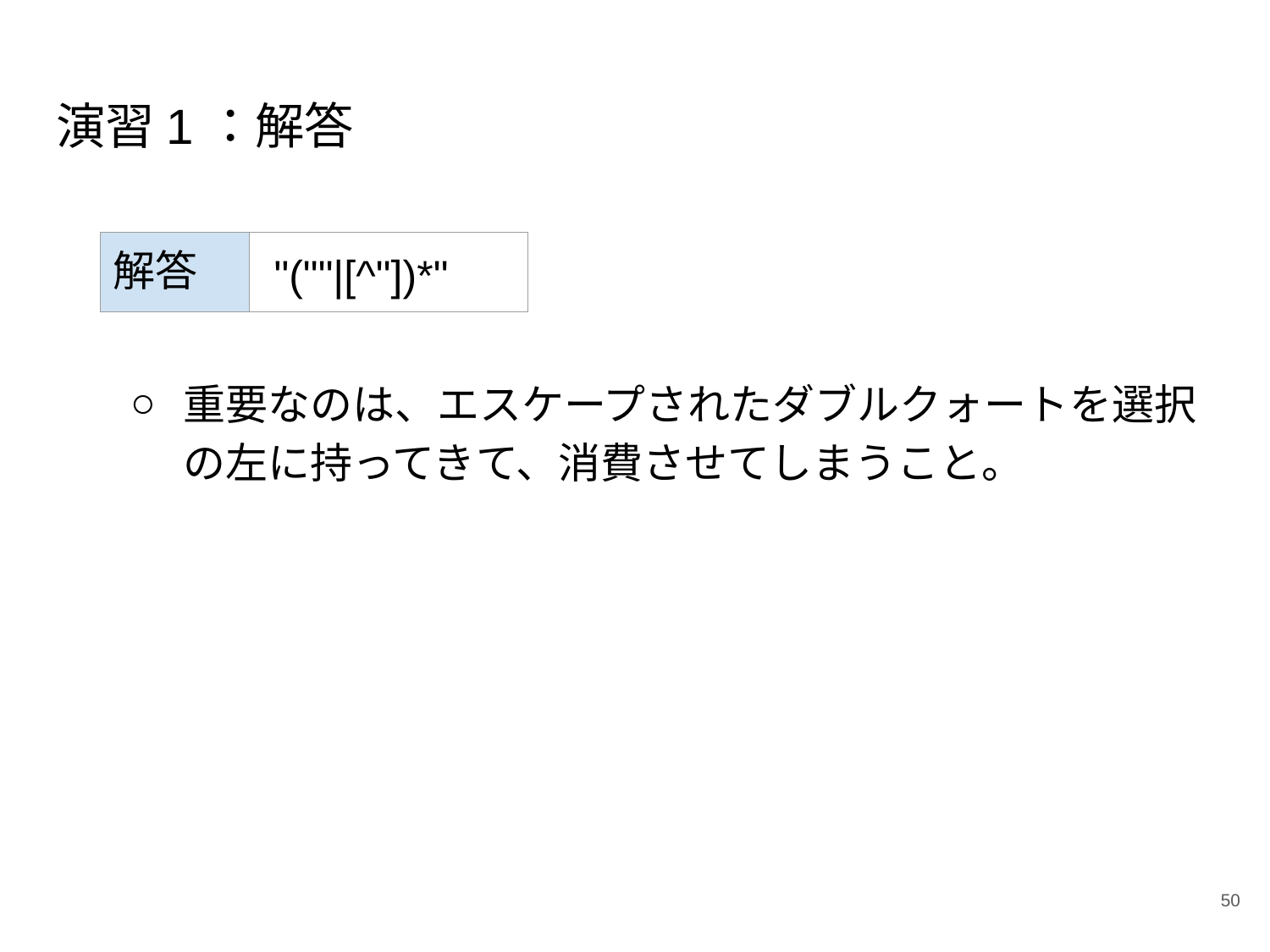

# 演習1：解答

重要なのは、エスケープされたダブルクォートを選択の左に持ってきて、消費させてしまうこと。
| 解答 | "(""|[^"])\*" |
| --- | --- |
50